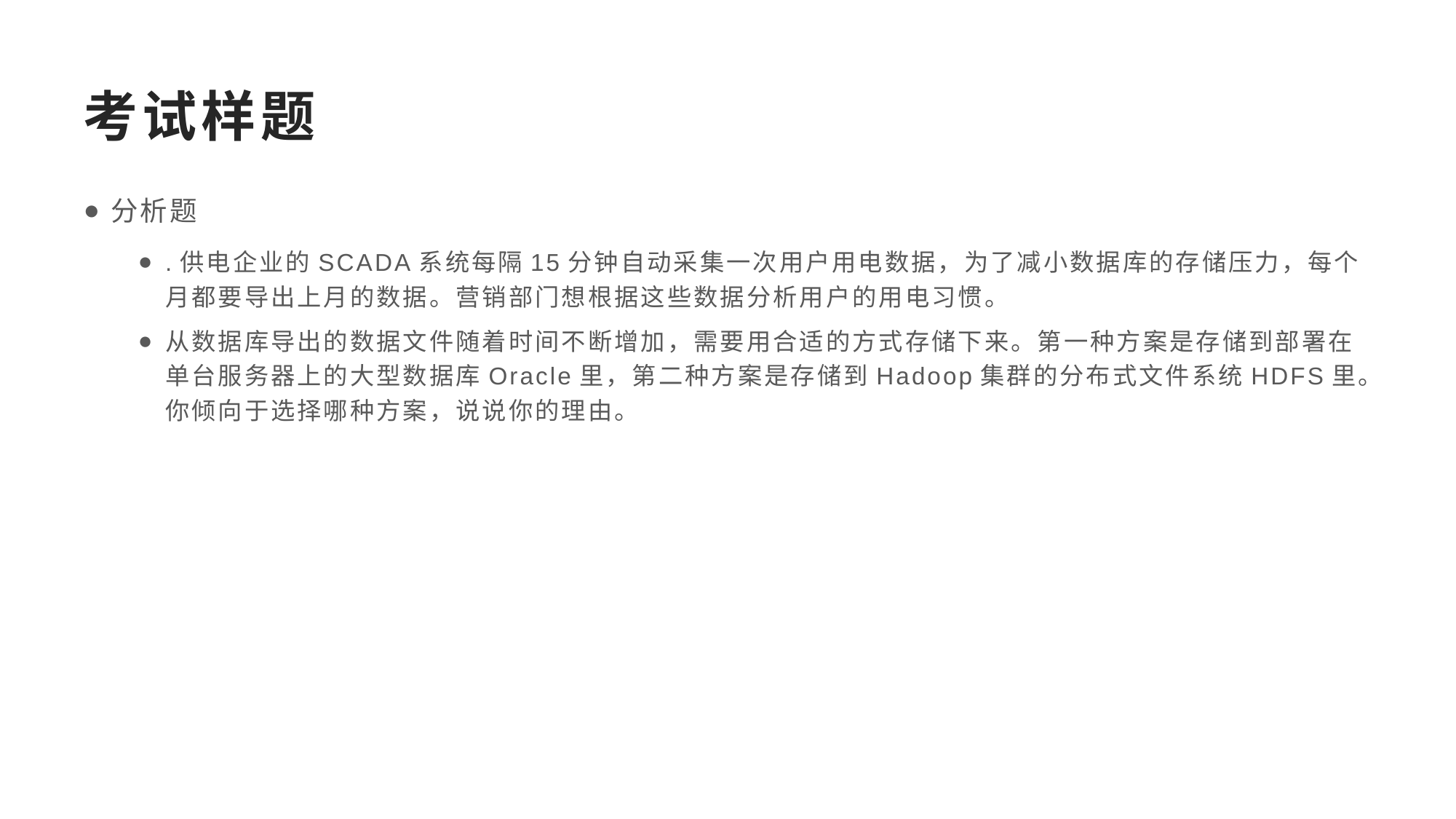

# 考试样题
分析题
.供电企业的SCADA系统每隔15分钟自动采集一次用户用电数据，为了减小数据库的存储压力，每个月都要导出上月的数据。营销部门想根据这些数据分析用户的用电习惯。
从数据库导出的数据文件随着时间不断增加，需要用合适的方式存储下来。第一种方案是存储到部署在单台服务器上的大型数据库Oracle里，第二种方案是存储到Hadoop集群的分布式文件系统HDFS里。你倾向于选择哪种方案，说说你的理由。